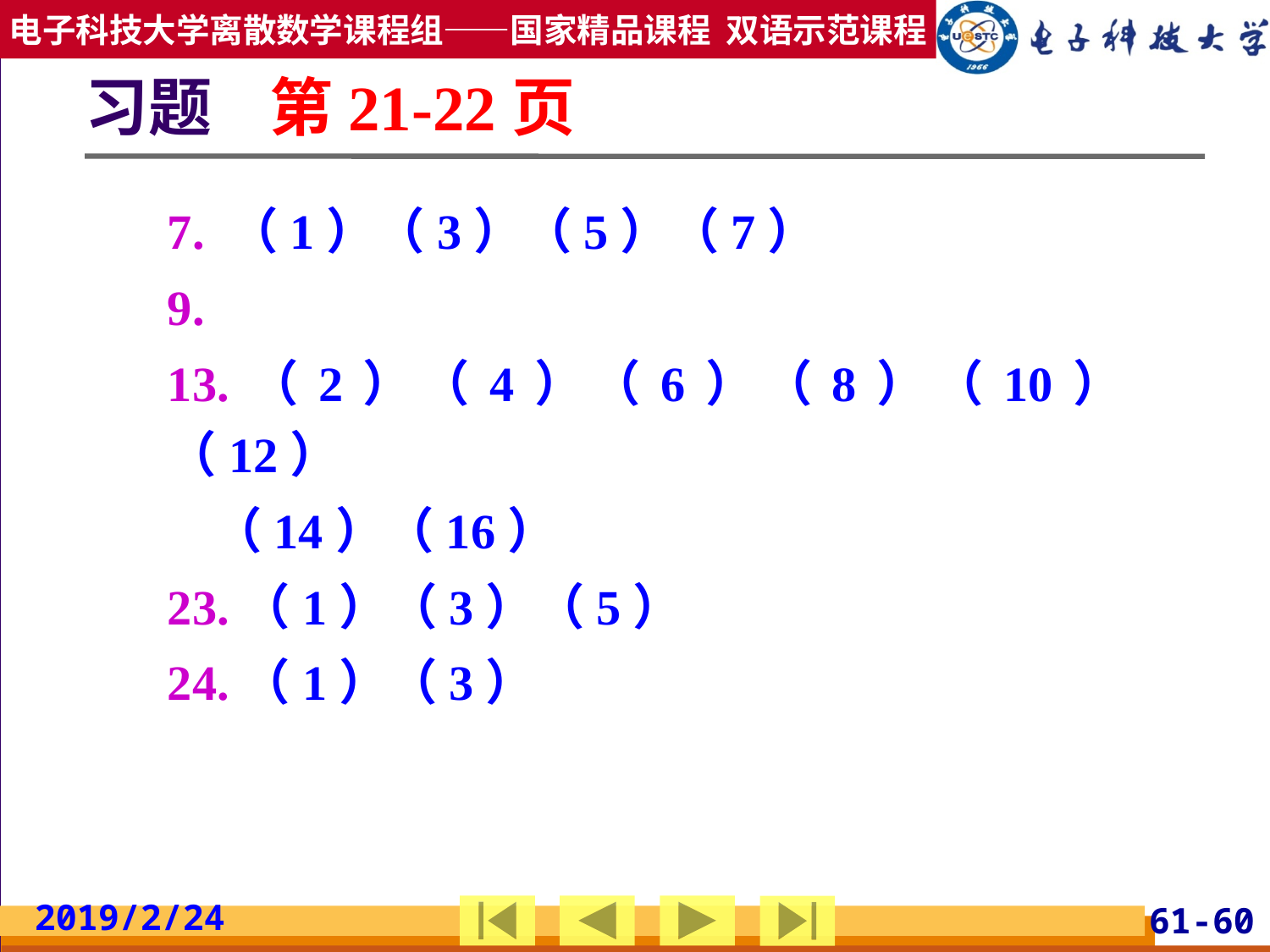

# 习题    第21-22页
7. （1）（3）（5）（7）
9.
13.（2）（4）（6）（8）（10）（12）
   （14）（16）
23.（1）（3）（5）
24.（1）（3）
2019/2/24